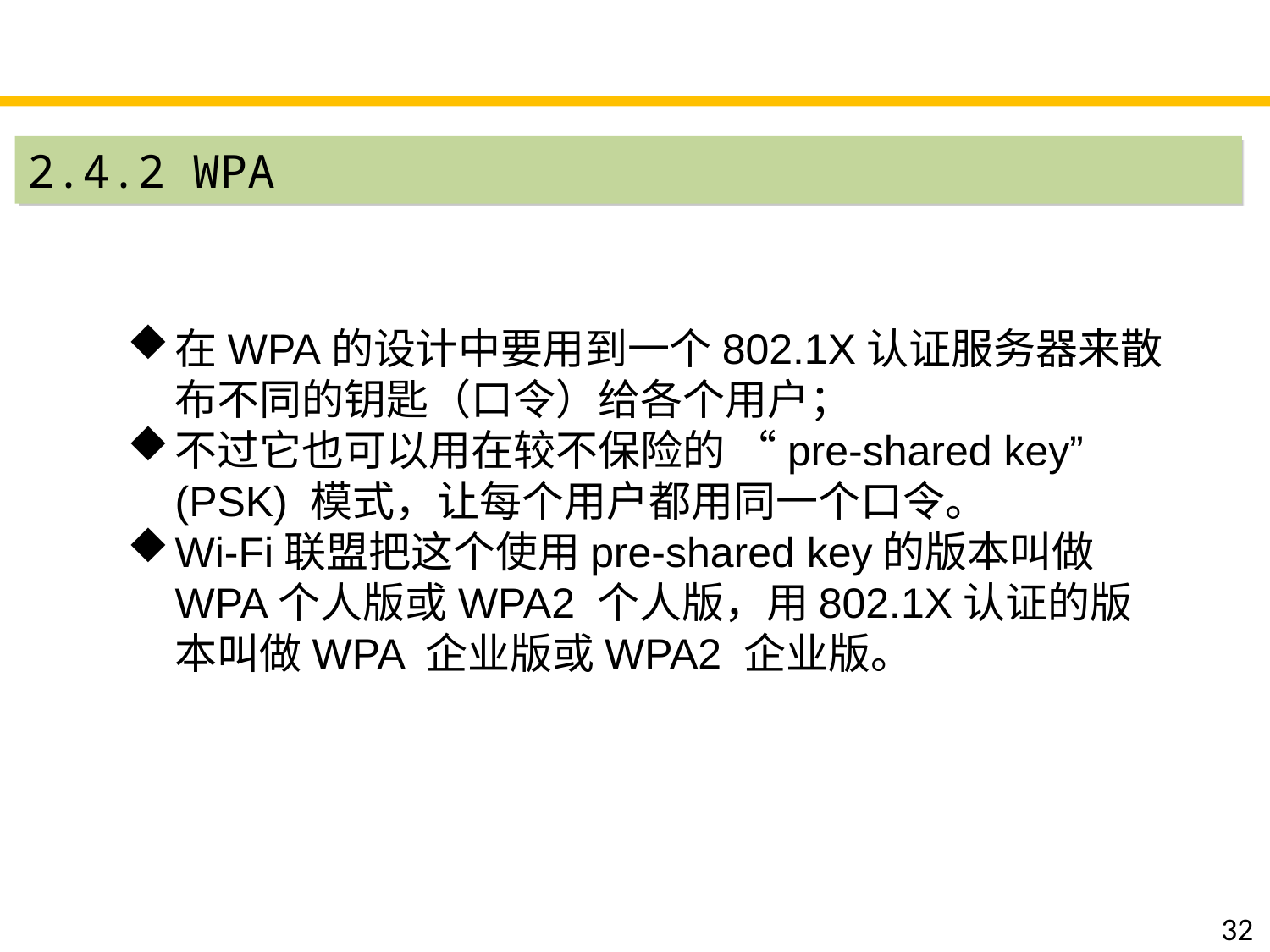

#
2.4.2 WPA
在WPA的设计中要用到一个802.1X认证服务器来散布不同的钥匙（口令）给各个用户；
不过它也可以用在较不保险的 “pre-shared key” (PSK) 模式，让每个用户都用同一个口令。
Wi-Fi联盟把这个使用pre-shared key的版本叫做WPA个人版或WPA2 个人版，用802.1X认证的版本叫做WPA 企业版或WPA2 企业版。
32